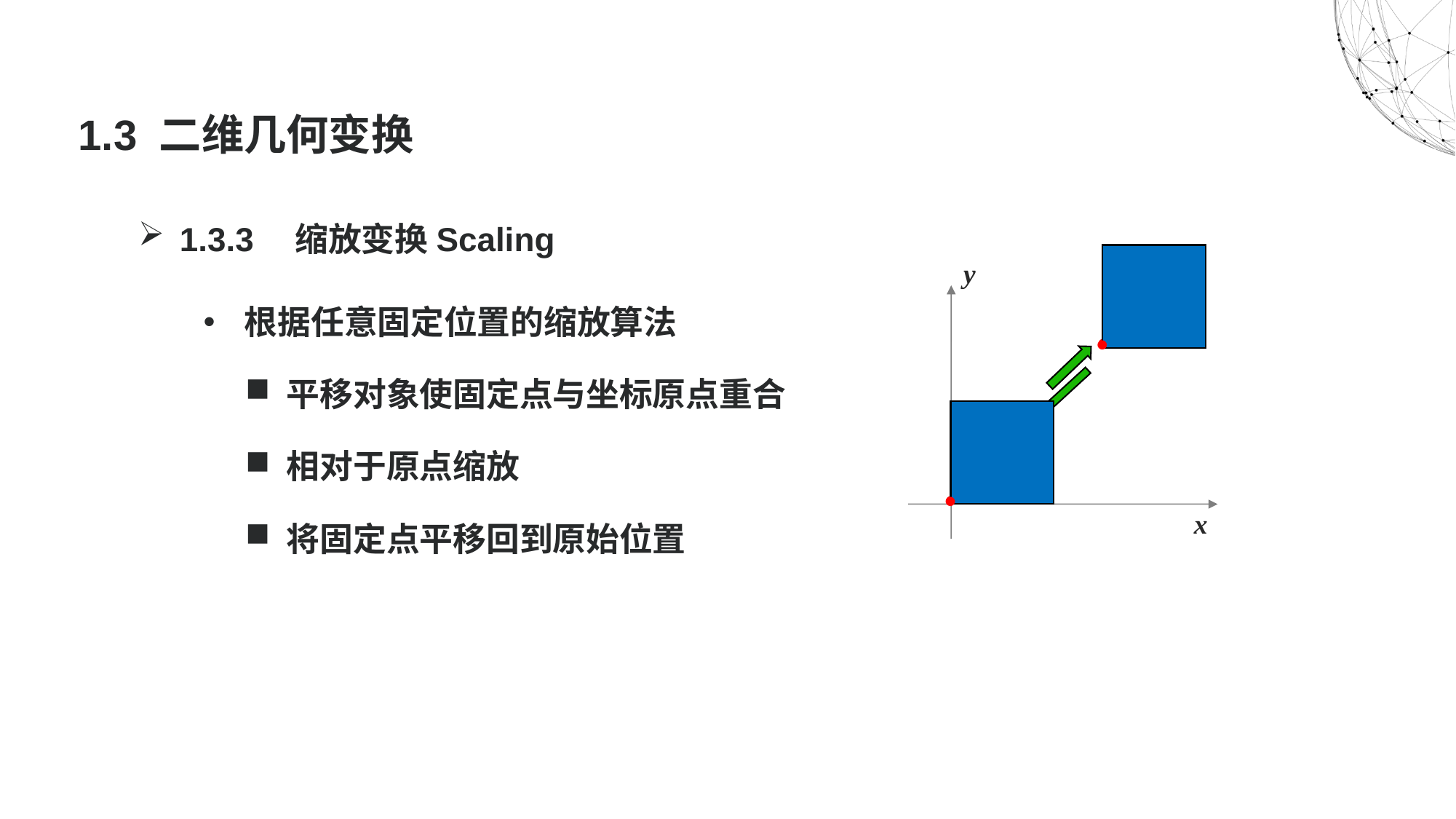

# 1.3 二维几何变换
1.3.3　缩放变换Scaling
根据任意固定位置的缩放算法
平移对象使固定点与坐标原点重合
相对于原点缩放
将固定点平移回到原始位置

•
y

•

•

•
x